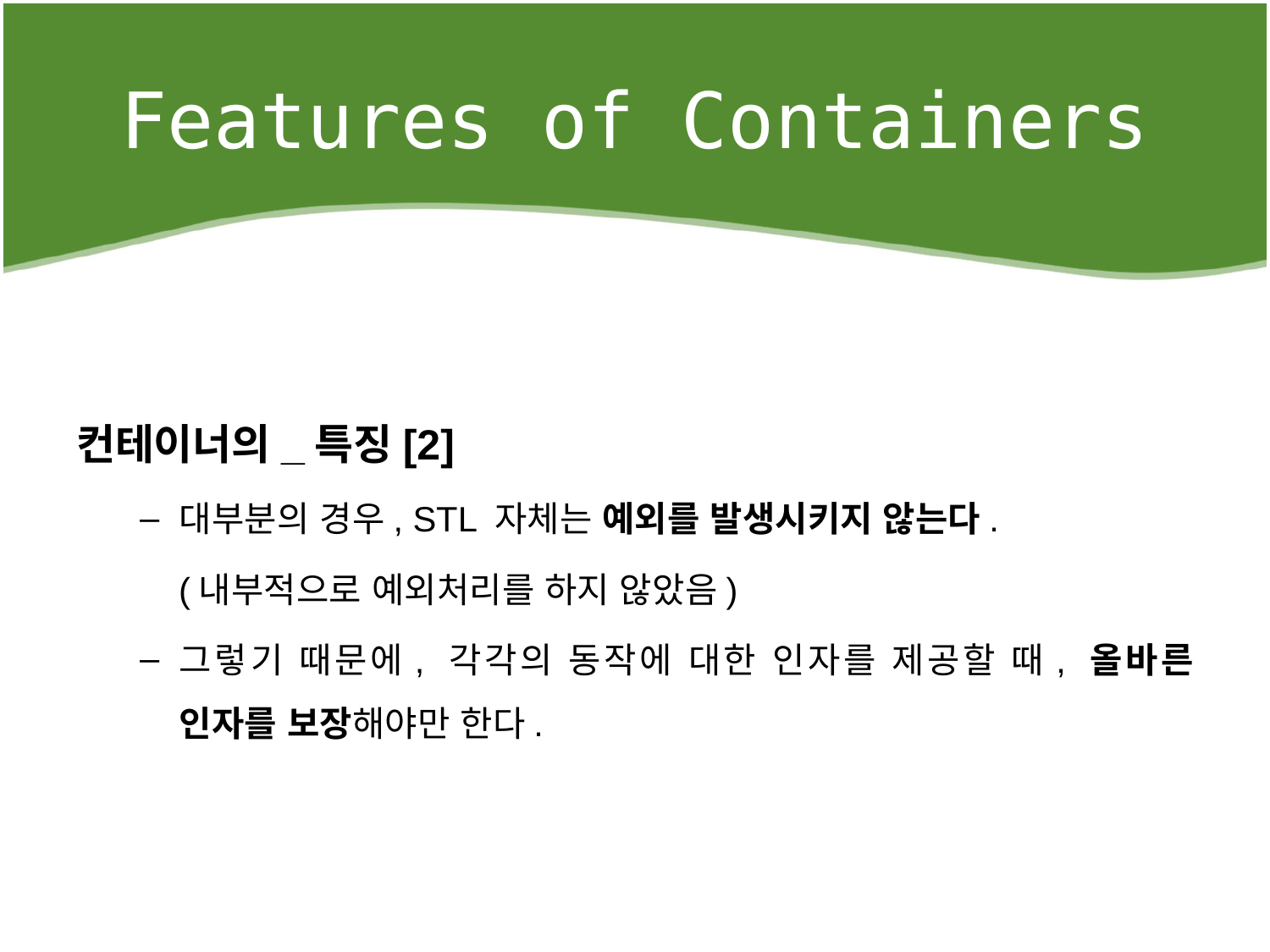

# Features of Containers
컨테이너의_특징[2]
대부분의 경우, STL 자체는 예외를 발생시키지 않는다.
    (내부적으로 예외처리를 하지 않았음)
그렇기 때문에, 각각의 동작에 대한 인자를 제공할 때, 올바른 인자를 보장해야만 한다.